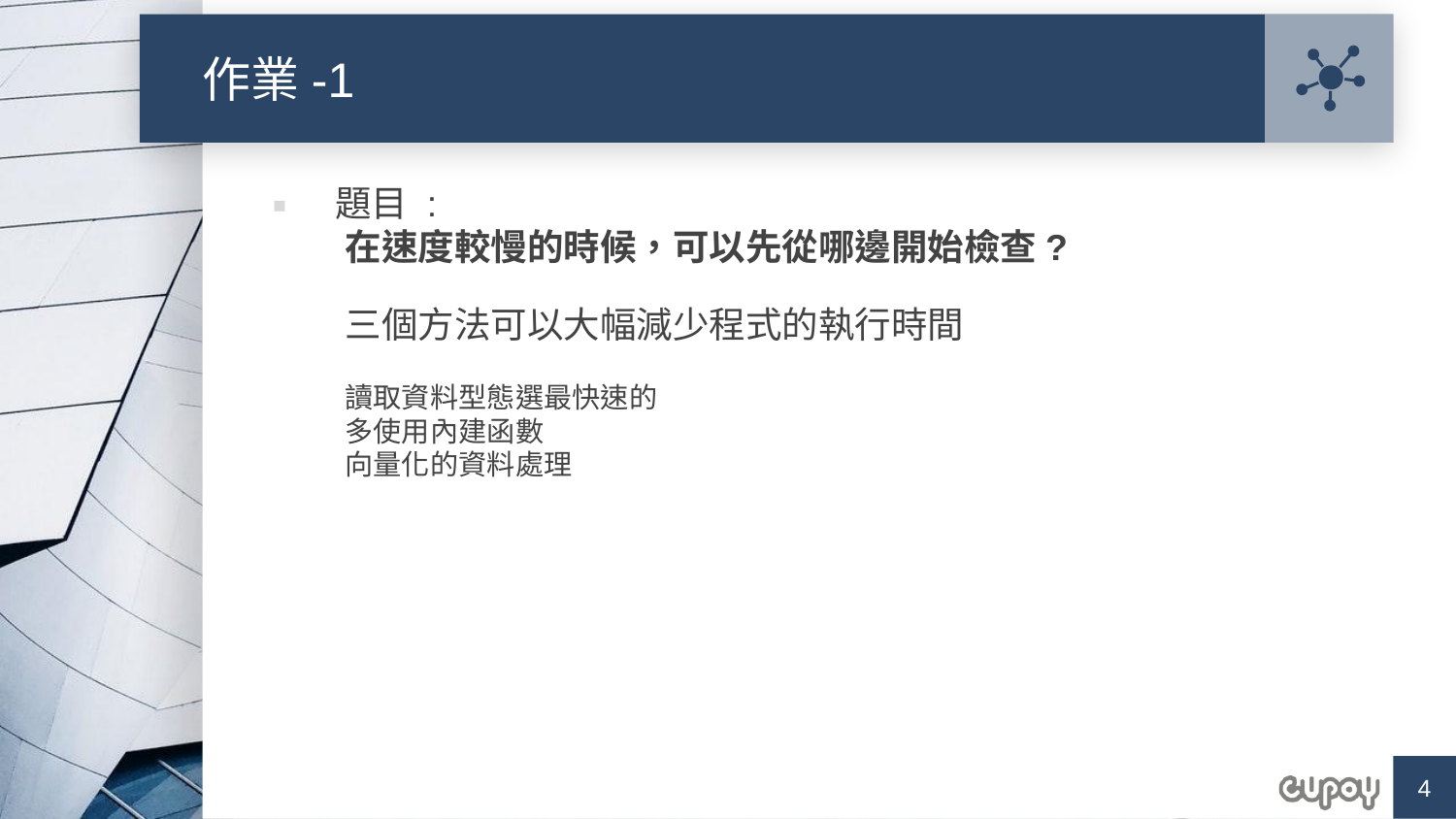

# 作業-1

題目 :
在速度較慢的時候，可以先從哪邊開始檢查?

三個方法可以大幅減少程式的執行時間

讀取資料型態選最快速的
多使用內建函數
向量化的資料處理
4